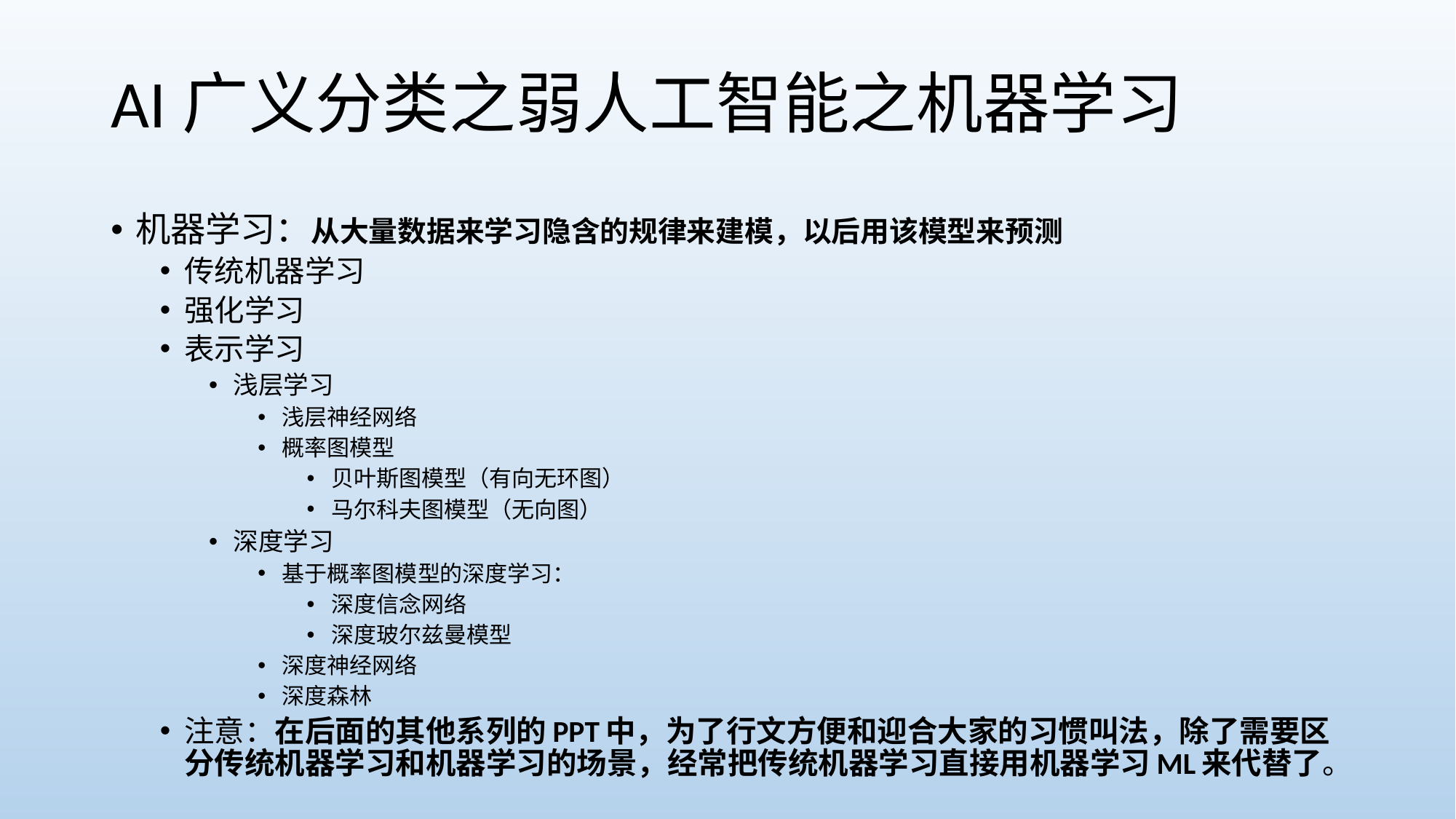

# AI广义分类之弱人工智能之机器学习
机器学习：从大量数据来学习隐含的规律来建模，以后用该模型来预测
传统机器学习
强化学习
表示学习
浅层学习
浅层神经网络
概率图模型
贝叶斯图模型（有向无环图）
马尔科夫图模型（无向图）
深度学习
基于概率图模型的深度学习：
深度信念网络
深度玻尔兹曼模型
深度神经网络
深度森林
注意：在后面的其他系列的PPT中，为了行文方便和迎合大家的习惯叫法，除了需要区分传统机器学习和机器学习的场景，经常把传统机器学习直接用机器学习ML来代替了。